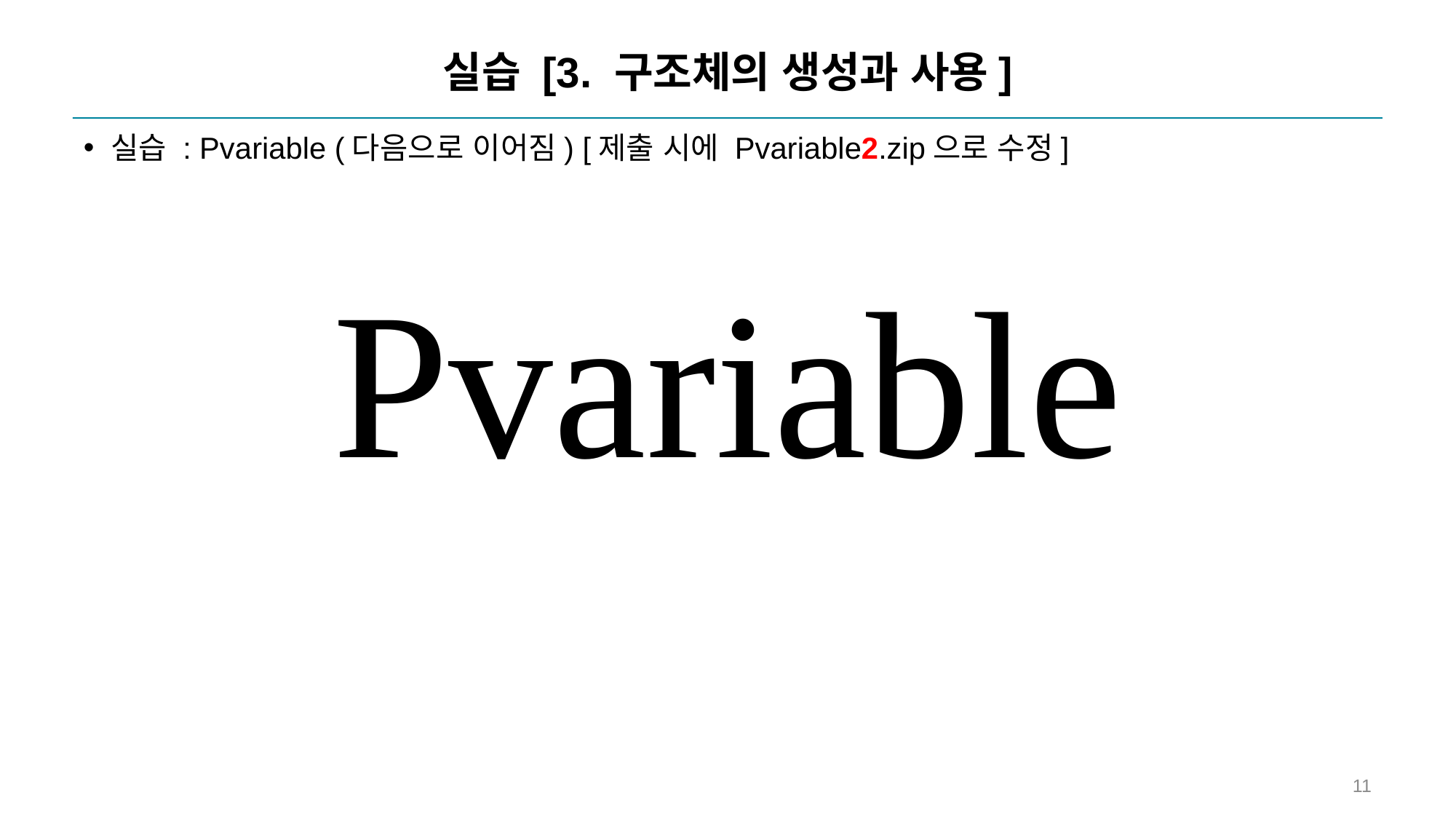

# 실습 [3. 구조체의 생성과 사용]
실습 : Pvariable (다음으로 이어짐) [제출 시에 Pvariable2.zip으로 수정]

Pvariable
11